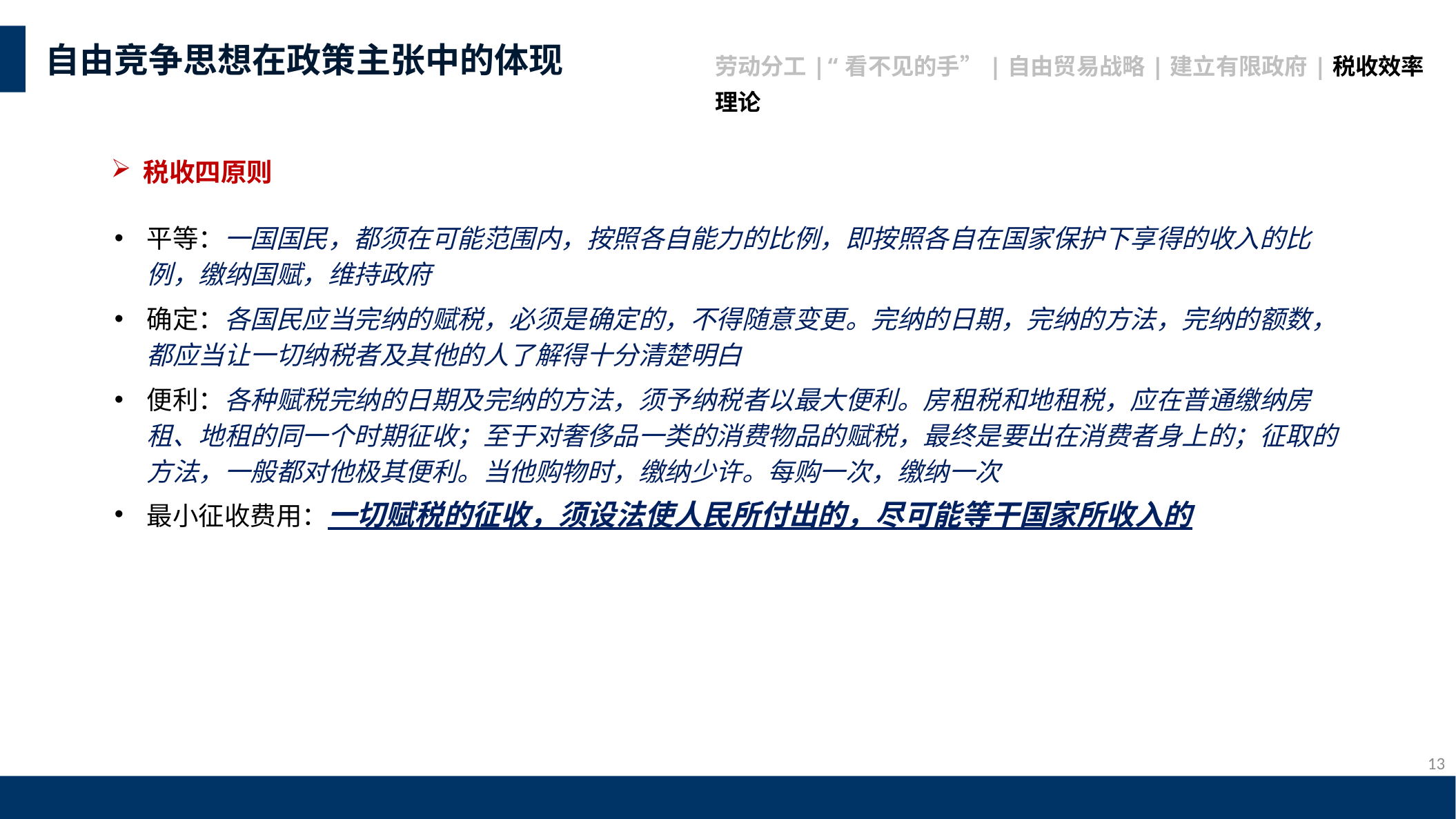

自由竞争思想在政策主张中的体现
劳动分工|“看不见的手”|自由贸易战略|建立有限政府|税收效率理论
税收四原则
平等：一国国民，都须在可能范围内，按照各自能力的比例，即按照各自在国家保护下享得的收入的比例，缴纳国赋，维持政府
确定：各国民应当完纳的赋税，必须是确定的，不得随意变更。完纳的日期，完纳的方法，完纳的额数，都应当让一切纳税者及其他的人了解得十分清楚明白
便利：各种赋税完纳的日期及完纳的方法，须予纳税者以最大便利。房租税和地租税，应在普通缴纳房租、地租的同一个时期征收；至于对奢侈品一类的消费物品的赋税，最终是要出在消费者身上的；征取的方法，一般都对他极其便利。当他购物时，缴纳少许。每购一次，缴纳一次
最小征收费用：一切赋税的征收，须设法使人民所付出的，尽可能等干国家所收入的

13